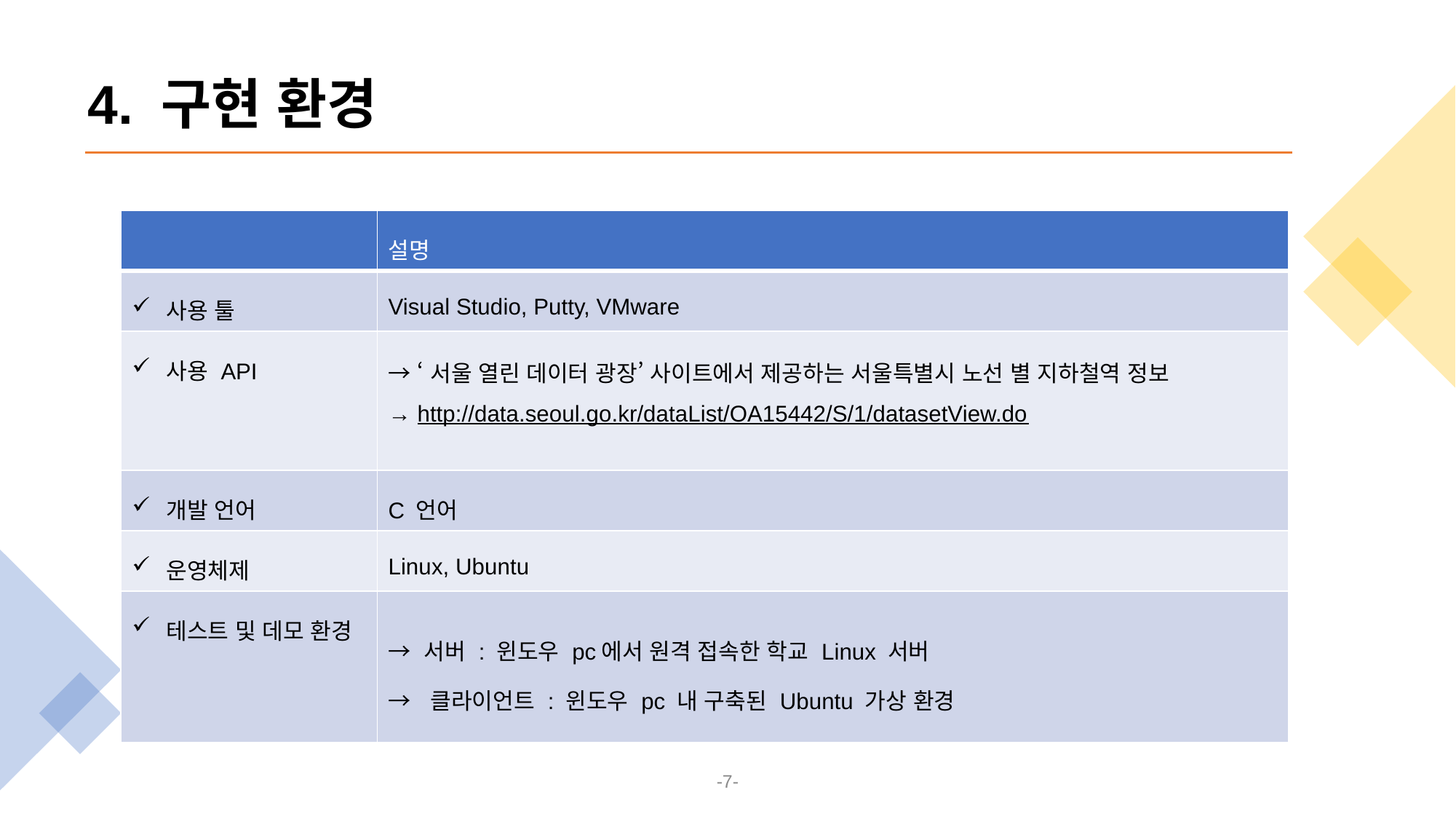

# 4. 구현 환경

|  | 설명 |
| --- | --- |
| 사용 툴 | Visual Studio, Putty, VMware |
| 사용 API | → ‘서울 열린 데이터 광장’ 사이트에서 제공하는 서울특별시 노선 별 지하철역 정보 → http://data.seoul.go.kr/dataList/OA15442/S/1/datasetView.do |
| 개발 언어 | C 언어 |
| 운영체제 | Linux, Ubuntu |
| 테스트 및 데모 환경 | → 서버 : 윈도우 pc에서 원격 접속한 학교 Linux 서버 → 클라이언트 : 윈도우 pc 내 구축된 Ubuntu 가상 환경 |

-7-